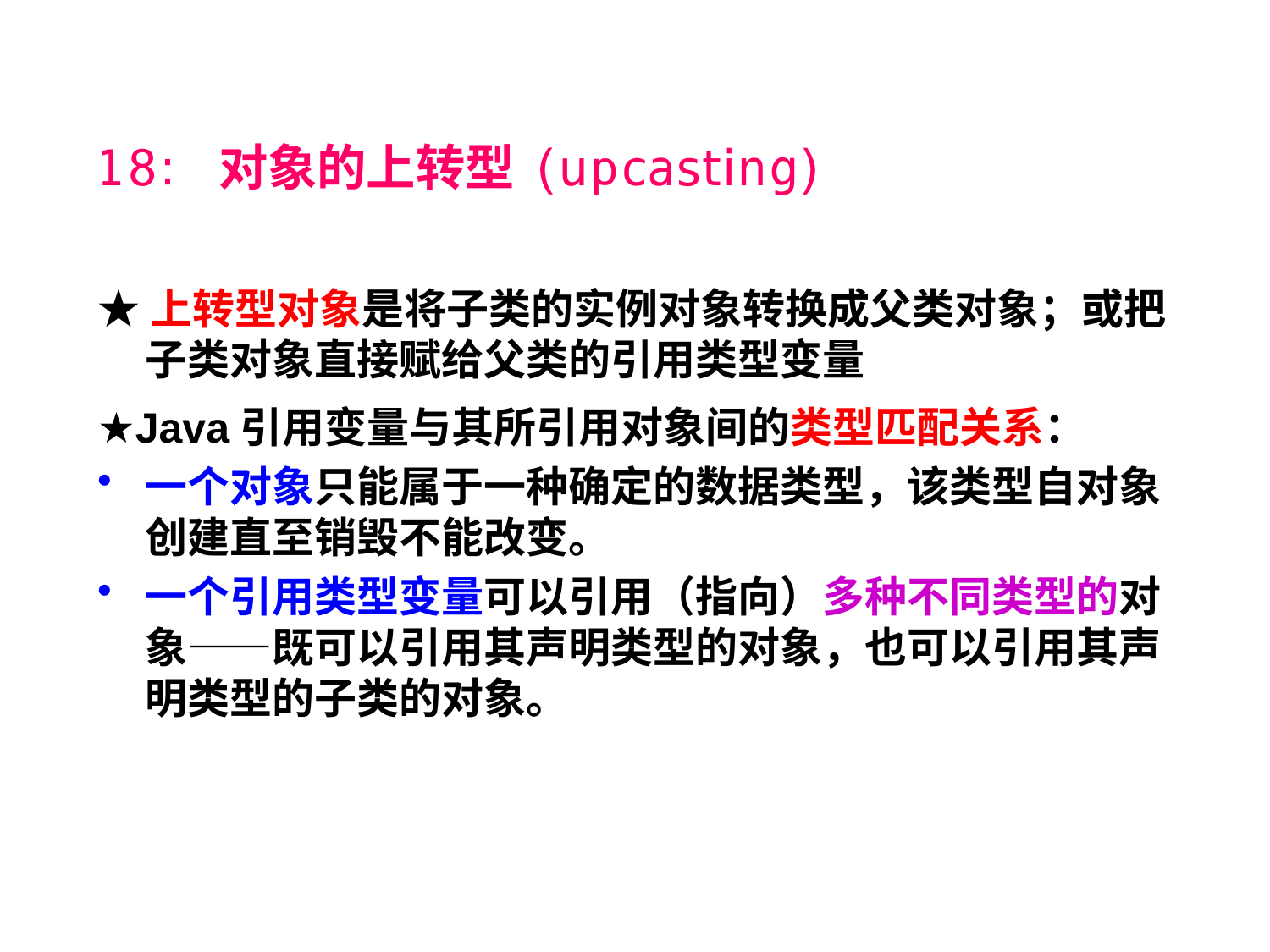

18:  对象的上转型 (upcasting)
★上转型对象是将子类的实例对象转换成父类对象；或把子类对象直接赋给父类的引用类型变量
★Java引用变量与其所引用对象间的类型匹配关系：
一个对象只能属于一种确定的数据类型，该类型自对象创建直至销毁不能改变。
一个引用类型变量可以引用（指向）多种不同类型的对象——既可以引用其声明类型的对象，也可以引用其声明类型的子类的对象。